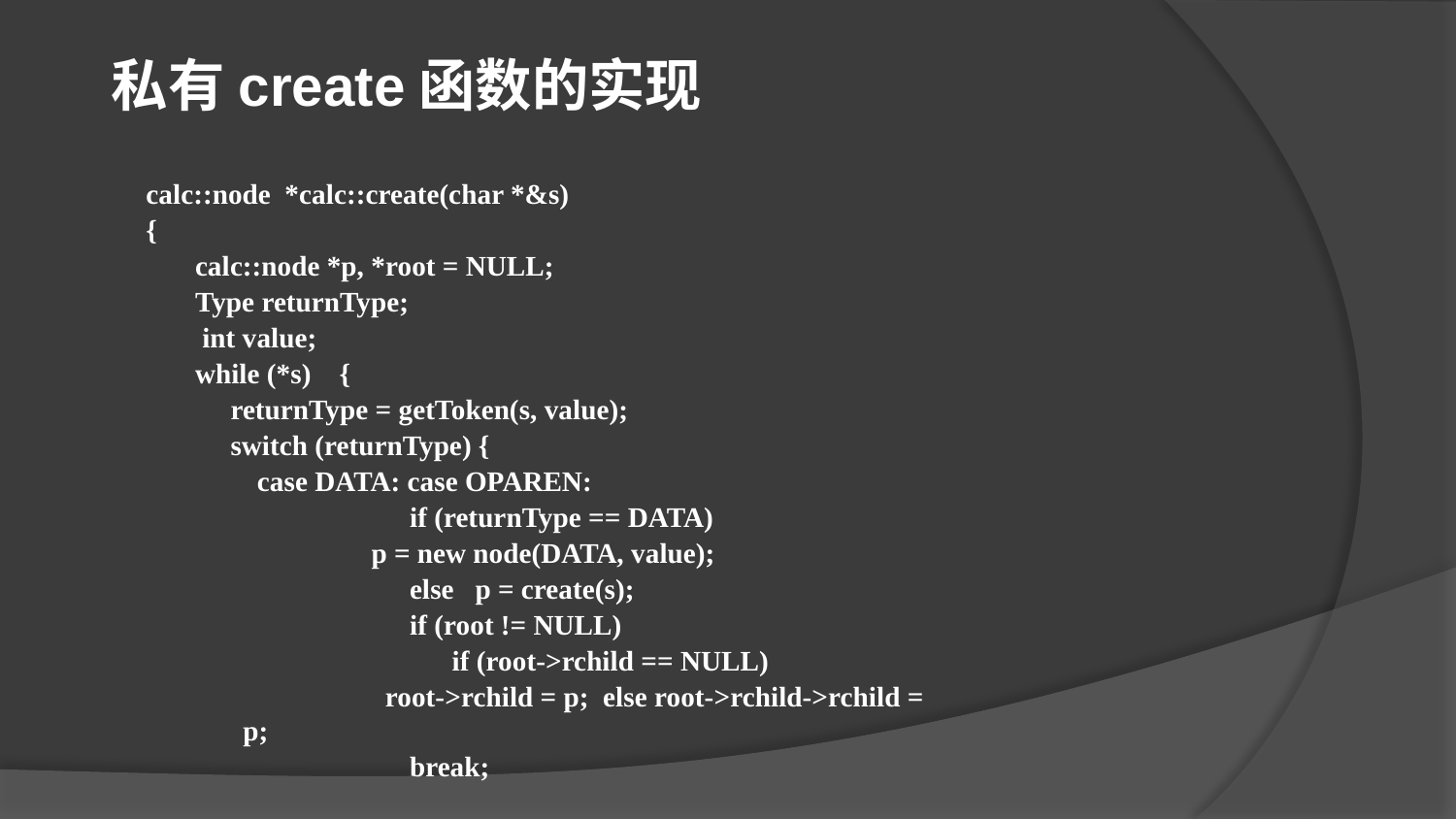

私有create函数的实现
calc::node  *calc::create(char *&s)
{
       calc::node *p, *root = NULL;
       Type returnType;
        int value;
       while (*s)    {
            returnType = getToken(s, value);
            switch (returnType) {
	  case DATA: case OPAREN:
		   if (returnType == DATA)
                                p = new node(DATA, value);
		   else   p = create(s);
		   if (root != NULL)
		         if (root->rchild == NULL)
                                  root->rchild = p;  else root->rchild->rchild = p;
		   break;